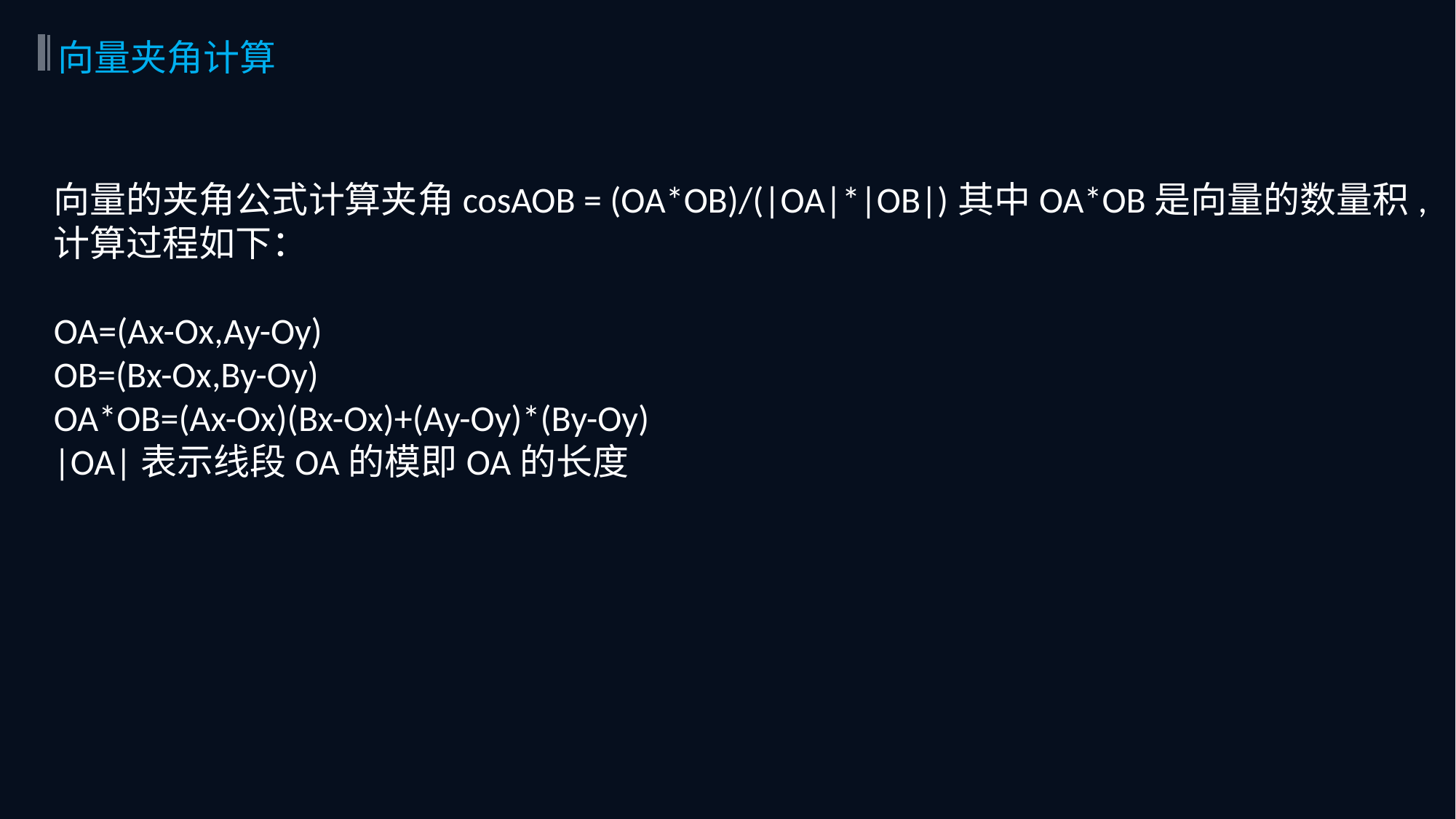

向量夹角计算
向量的夹角公式计算夹角cosAOB = (OA*OB)/(|OA|*|OB|)其中OA*OB是向量的数量积,计算过程如下：

OA=(Ax-Ox,Ay-Oy)
OB=(Bx-Ox,By-Oy)
OA*OB=(Ax-Ox)(Bx-Ox)+(Ay-Oy)*(By-Oy)
|OA|表示线段OA的模即OA的长度